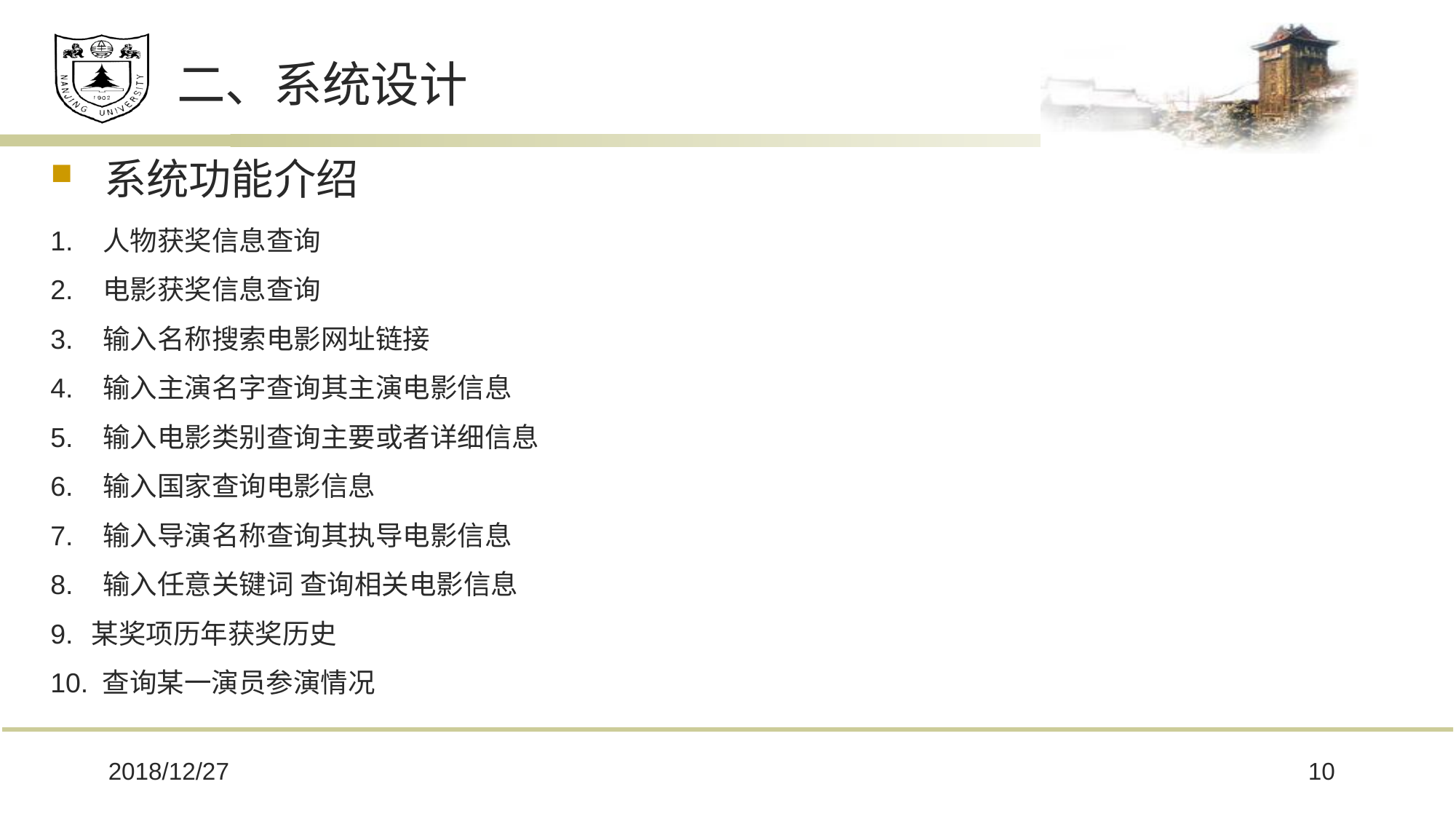

# 二、系统设计
系统功能介绍

1.   人物获奖信息查询
2.   电影获奖信息查询
3.   输入名称搜索电影网址链接
4.   输入主演名字查询其主演电影信息
5.   输入电影类别查询主要或者详细信息
6.   输入国家查询电影信息
7.   输入导演名称查询其执导电影信息
8.   输入任意关键词 查询相关电影信息
某奖项历年获奖历史
10. 查询某一演员参演情况
2018/12/27
10